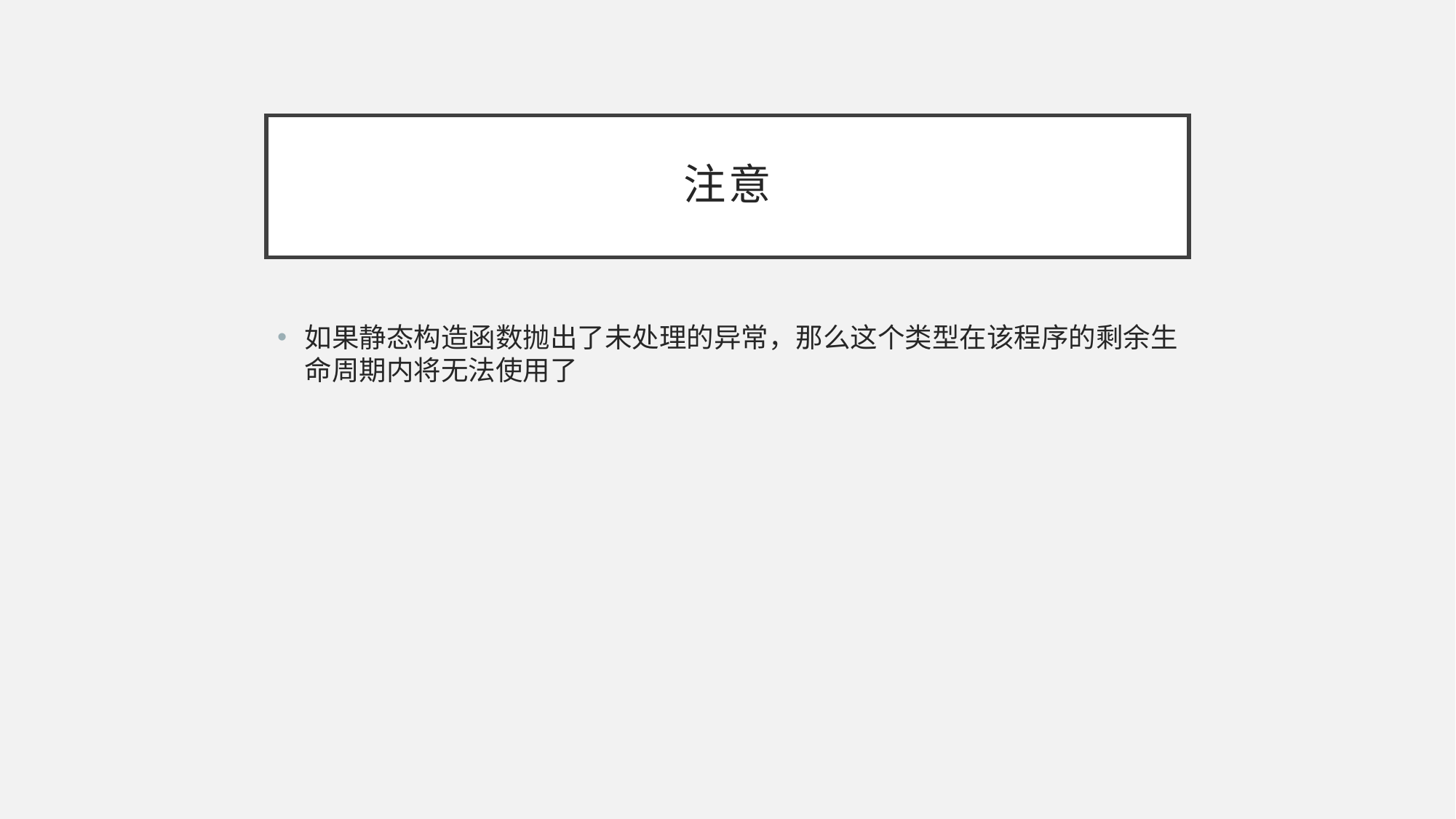

# 注意
如果静态构造函数抛出了未处理的异常，那么这个类型在该程序的剩余生命周期内将无法使用了